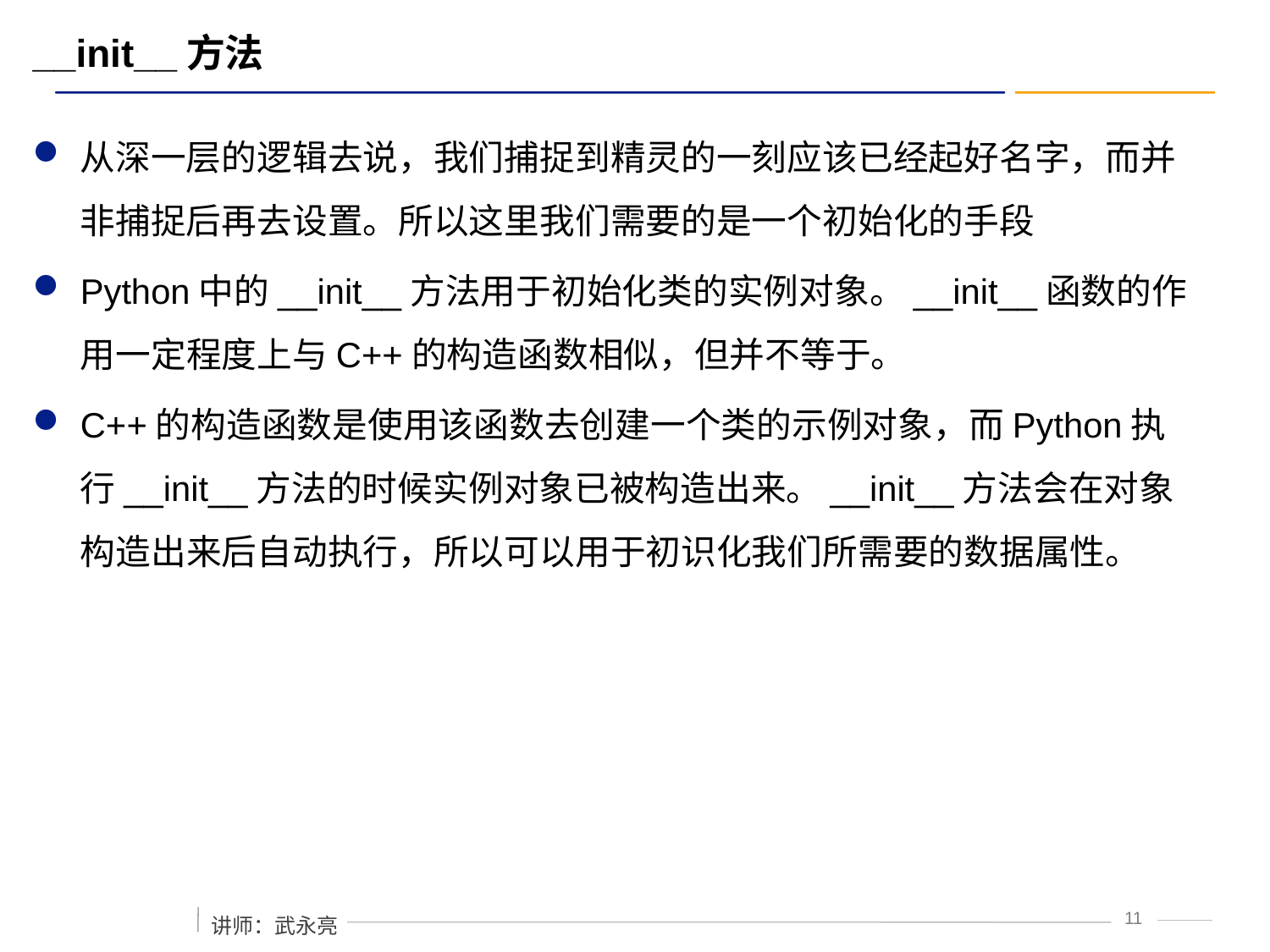

# __init__方法
从深一层的逻辑去说，我们捕捉到精灵的一刻应该已经起好名字，而并非捕捉后再去设置。所以这里我们需要的是一个初始化的手段
Python中的__init__方法用于初始化类的实例对象。__init__函数的作用一定程度上与C++的构造函数相似，但并不等于。
C++的构造函数是使用该函数去创建一个类的示例对象，而Python执行__init__方法的时候实例对象已被构造出来。__init__方法会在对象构造出来后自动执行，所以可以用于初识化我们所需要的数据属性。